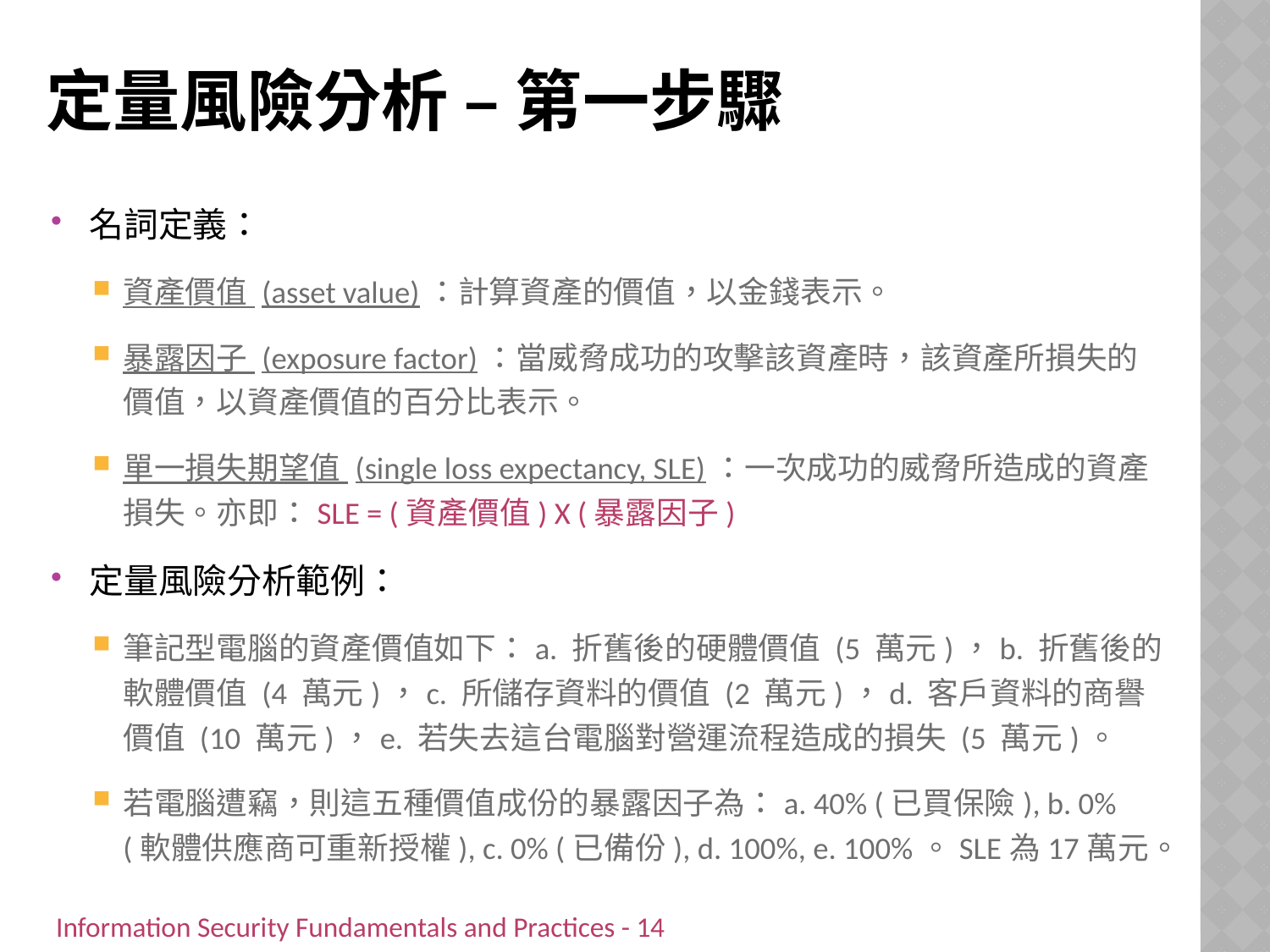

# 定量風險分析 – 第一步驟
名詞定義：
資產價值 (asset value)：計算資產的價值，以金錢表示。
暴露因子 (exposure factor)：當威脅成功的攻擊該資產時，該資產所損失的價值，以資產價值的百分比表示。
單一損失期望值 (single loss expectancy, SLE)：一次成功的威脅所造成的資產損失。亦即：SLE = (資產價值) X (暴露因子)
定量風險分析範例：
筆記型電腦的資產價值如下：a. 折舊後的硬體價值 (5 萬元)，b. 折舊後的軟體價值 (4 萬元)，c. 所儲存資料的價值 (2 萬元)，d. 客戶資料的商譽價值 (10 萬元)，e. 若失去這台電腦對營運流程造成的損失 (5 萬元)。
若電腦遭竊，則這五種價值成份的暴露因子為：a. 40% (已買保險), b. 0% (軟體供應商可重新授權), c. 0% (已備份), d. 100%, e. 100%。SLE為17萬元。